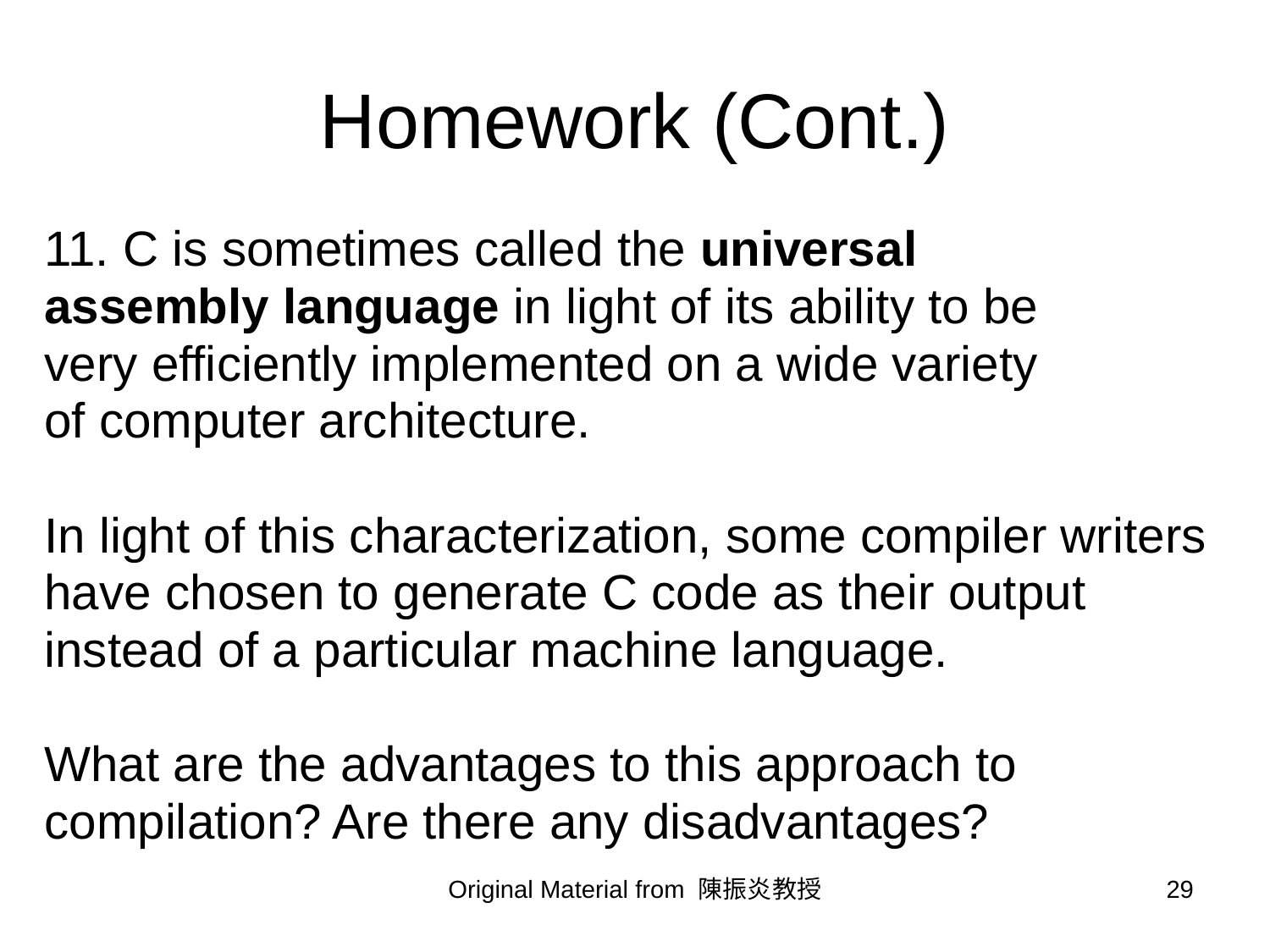

# Homework (Cont.)
11. C is sometimes called the universal
assembly language in light of its ability to be
very efficiently implemented on a wide variety
of computer architecture.

In light of this characterization, some compiler writers
have chosen to generate C code as their output
instead of a particular machine language.

What are the advantages to this approach to
compilation? Are there any disadvantages?
Original Material from 陳振炎教授
29